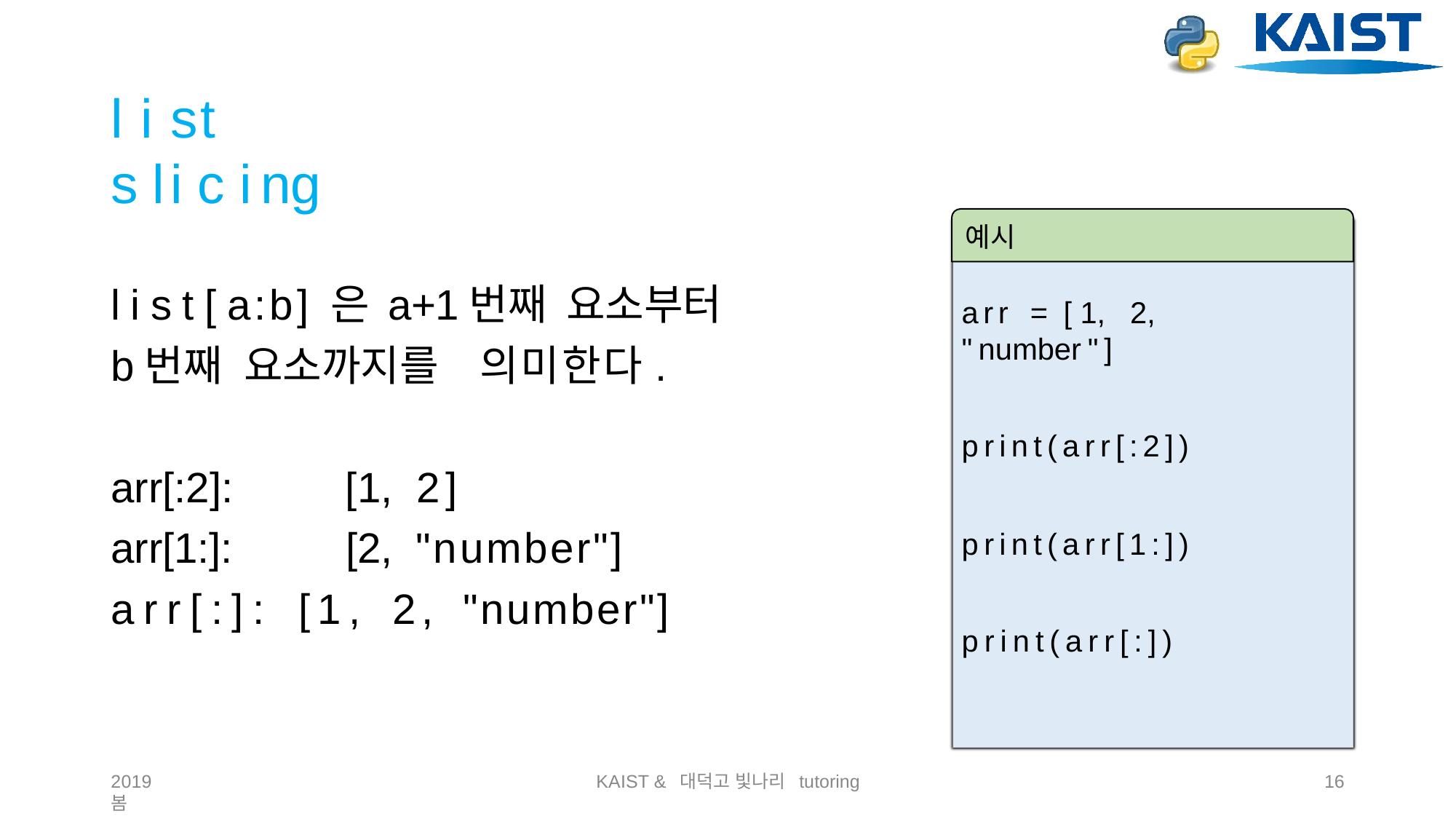

# list	slicing

예시

arr	=	[1,	2,	"number"]

print(arr[:2])

print(arr[1:])

print(arr[:])
list[a:b]은	a+1번째	요소부터
b번째	요소까지를	의미한다.
| arr[:2]: | [1, | 2] |
| --- | --- | --- |
| arr[1:]: | [2, | "number"] |
| arr[:]: | [1, | 2, "number"] |
2019 봄
KAIST & 대덕고 빛나리 tutoring
16